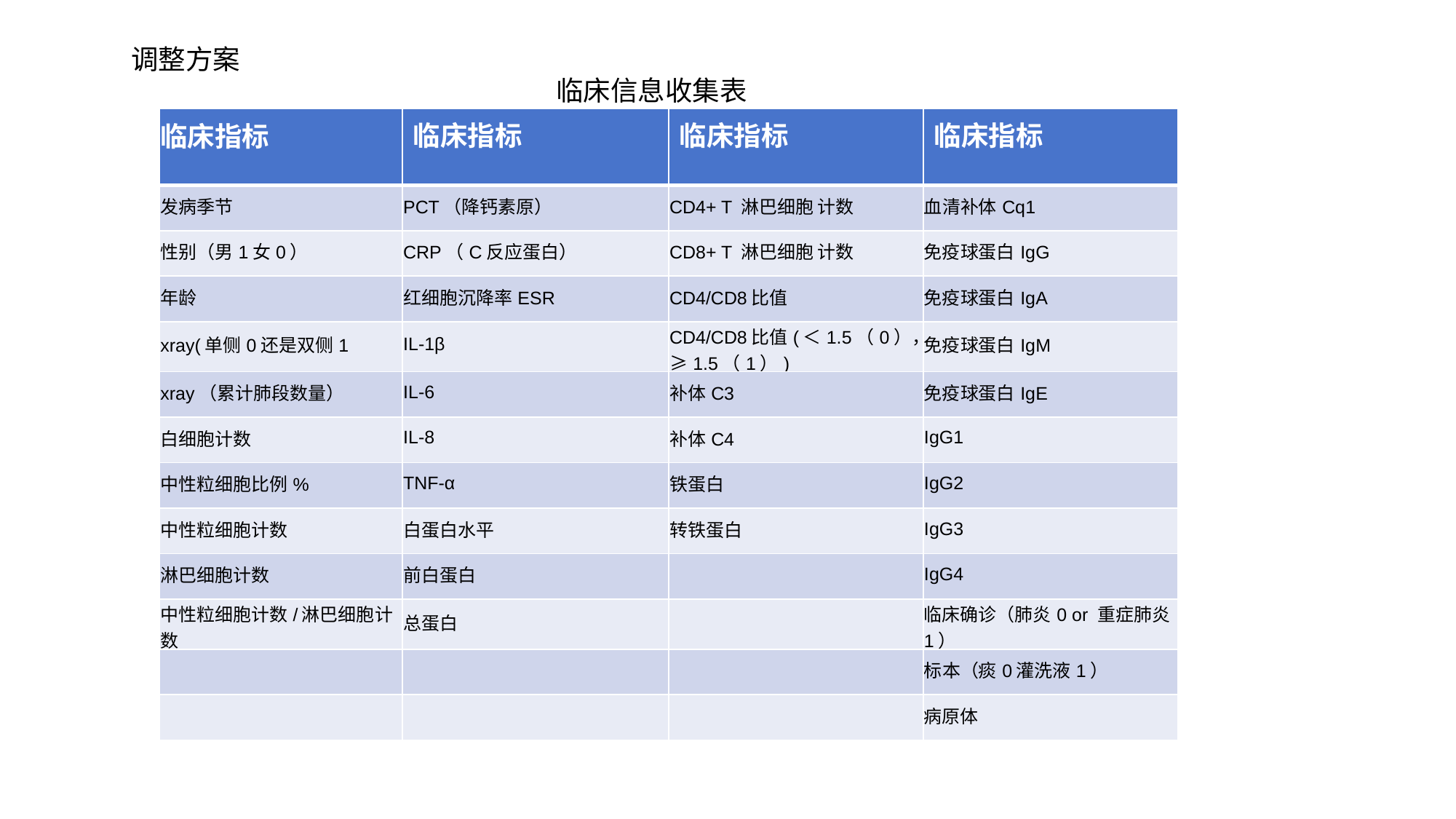

调整方案
临床信息收集表
| 临床指标 | 临床指标 | 临床指标 | 临床指标 |
| --- | --- | --- | --- |
| 发病季节 | PCT（降钙素原） | CD4+ T 淋巴细胞 计数 | 血清补体Cq1 |
| 性别（男1女0） | CRP（C反应蛋白） | CD8+ T 淋巴细胞 计数 | 免疫球蛋白IgG |
| 年龄 | 红细胞沉降率ESR | CD4/CD8比值 | 免疫球蛋白IgA |
| xray(单侧0还是双侧1 | IL-1β | CD4/CD8比值(＜1.5（0），≥1.5（1）) | 免疫球蛋白IgM |
| xray（累计肺段数量） | IL-6 | 补体C3 | 免疫球蛋白IgE |
| 白细胞计数 | IL-8 | 补体C4 | IgG1 |
| 中性粒细胞比例% | TNF-α | 铁蛋白 | IgG2 |
| 中性粒细胞计数 | 白蛋白水平 | 转铁蛋白 | IgG3 |
| 淋巴细胞计数 | 前白蛋白 |  | IgG4 |
| 中性粒细胞计数/淋巴细胞计数 | 总蛋白 |  | 临床确诊（肺炎0 or 重症肺炎1） |
|  |  |  | 标本（痰0灌洗液1） |
|  |  |  | 病原体 |